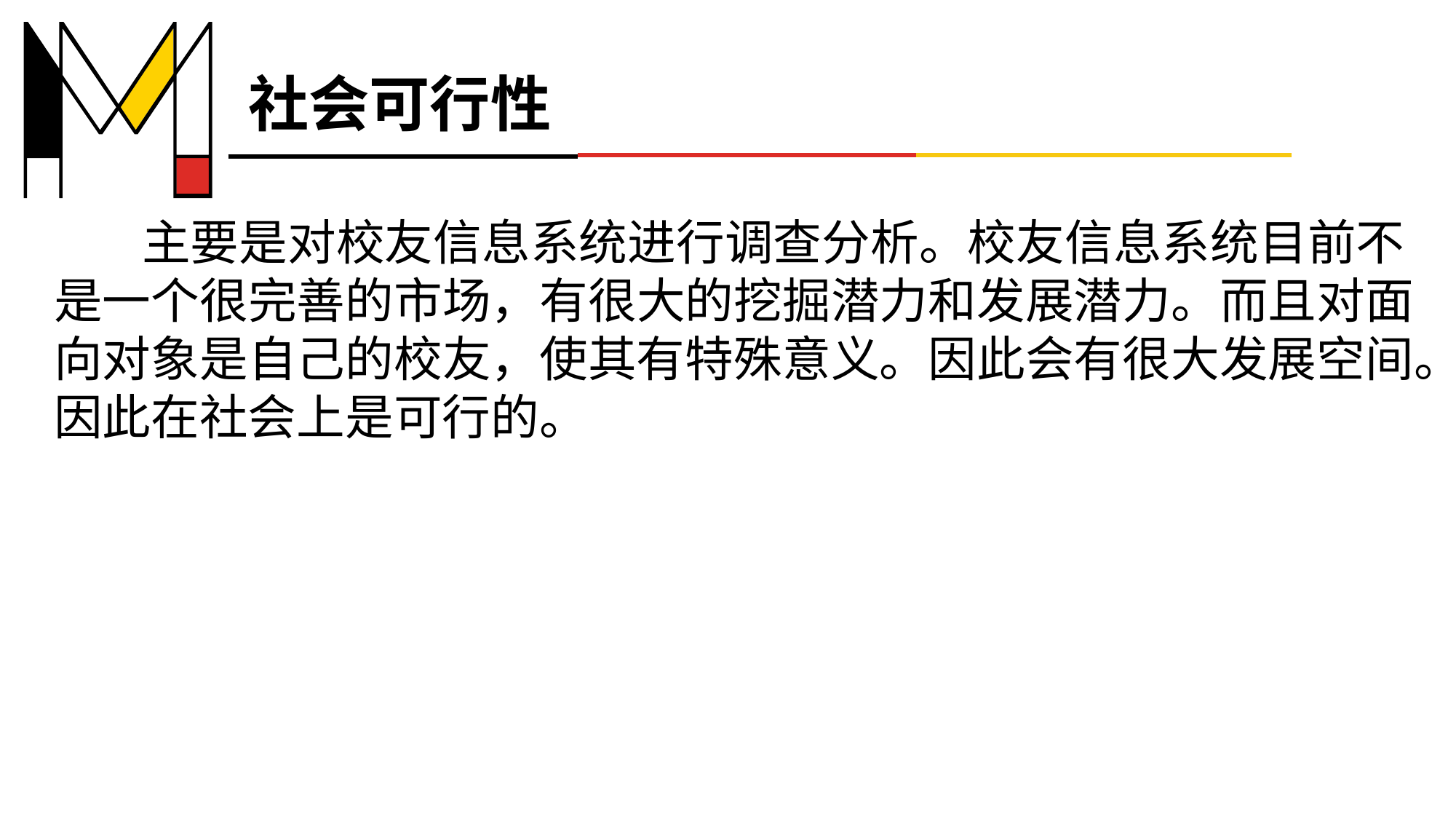

社会可行性

       主要是对校友信息系统进行调查分析。校友信息系统目前不是一个很完善的市场，有很大的挖掘潜力和发展潜力。而且对面向对象是自己的校友，使其有特殊意义。因此会有很大发展空间。因此在社会上是可行的。
AI
HTML
    5
AE